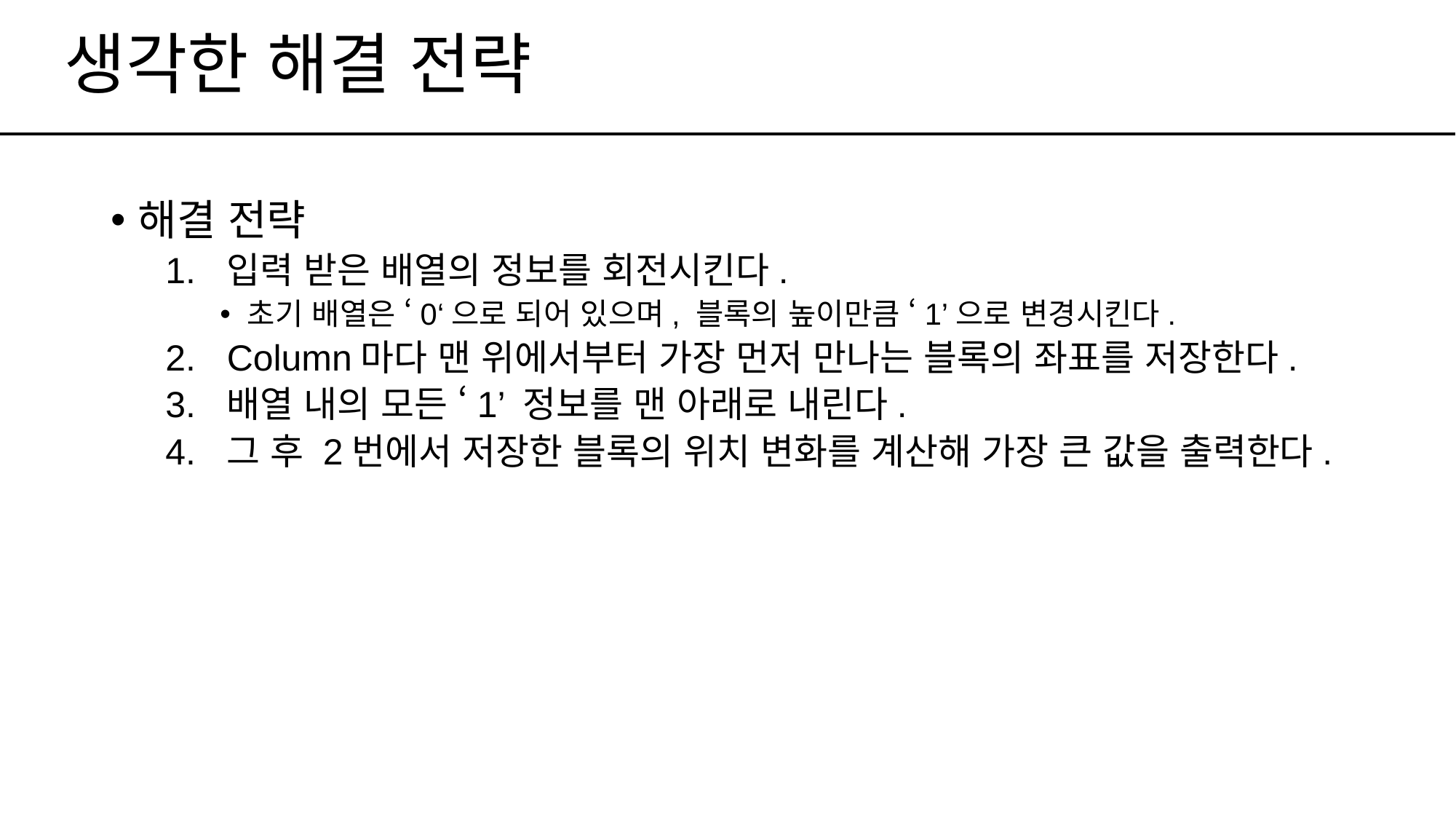

# 생각한 해결 전략
해결 전략
입력 받은 배열의 정보를 회전시킨다.
초기 배열은 ‘0‘으로 되어 있으며, 블록의 높이만큼 ‘1’으로 변경시킨다.
Column마다 맨 위에서부터 가장 먼저 만나는 블록의 좌표를 저장한다.
배열 내의 모든 ‘1’ 정보를 맨 아래로 내린다.
그 후 2번에서 저장한 블록의 위치 변화를 계산해 가장 큰 값을 출력한다.